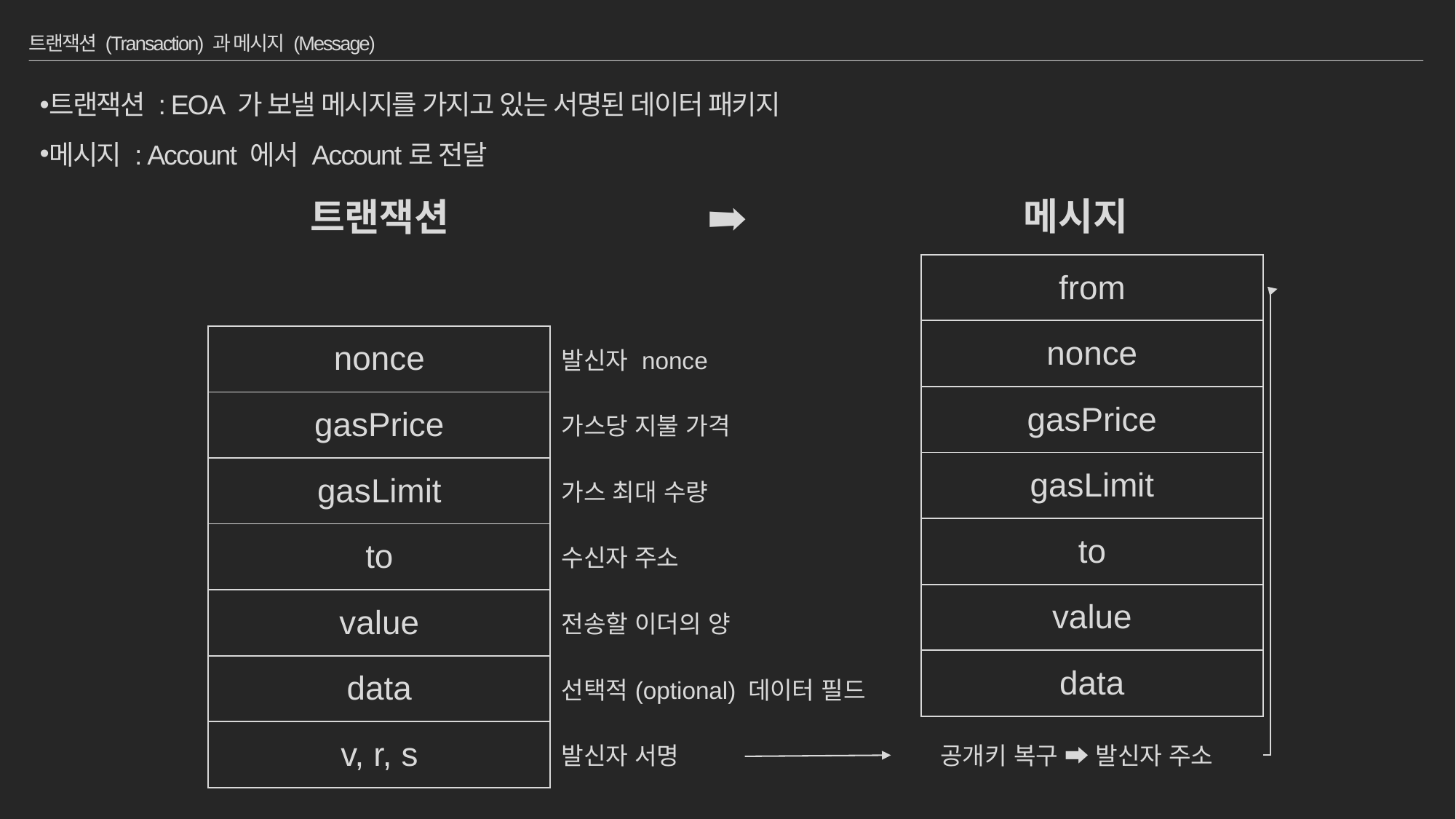

# 트랜잭션 (Transaction) 과 메시지 (Message)
트랜잭션 : EOA 가 보낼 메시지를 가지고 있는 서명된 데이터 패키지
메시지 : Account 에서 Account로 전달
메시지
➡
트랜잭션
| from |
| --- |
| nonce |
| gasPrice |
| gasLimit |
| to |
| value |
| data |
| 발신자 nonce |
| --- |
| 가스당 지불 가격 |
| 가스 최대 수량 |
| 수신자 주소 |
| 전송할 이더의 양 |
| 선택적(optional) 데이터 필드 |
| 발신자 서명 |
| nonce |
| --- |
| gasPrice |
| gasLimit |
| to |
| value |
| data |
| v, r, s |
공개키 복구 ➡ 발신자 주소